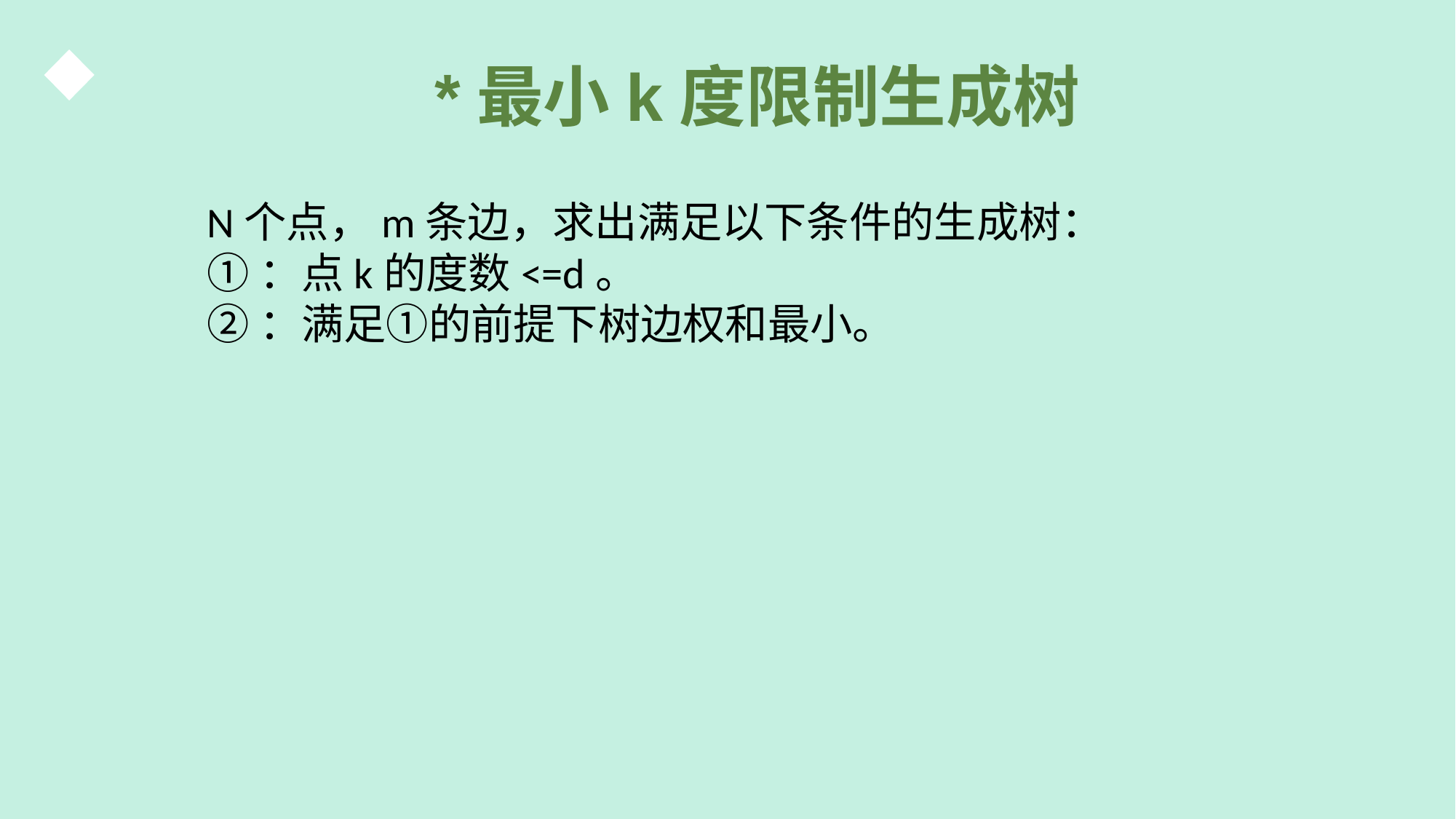

*最小k度限制生成树
N个点，m条边，求出满足以下条件的生成树：
①：点k的度数<=d。
②：满足①的前提下树边权和最小。